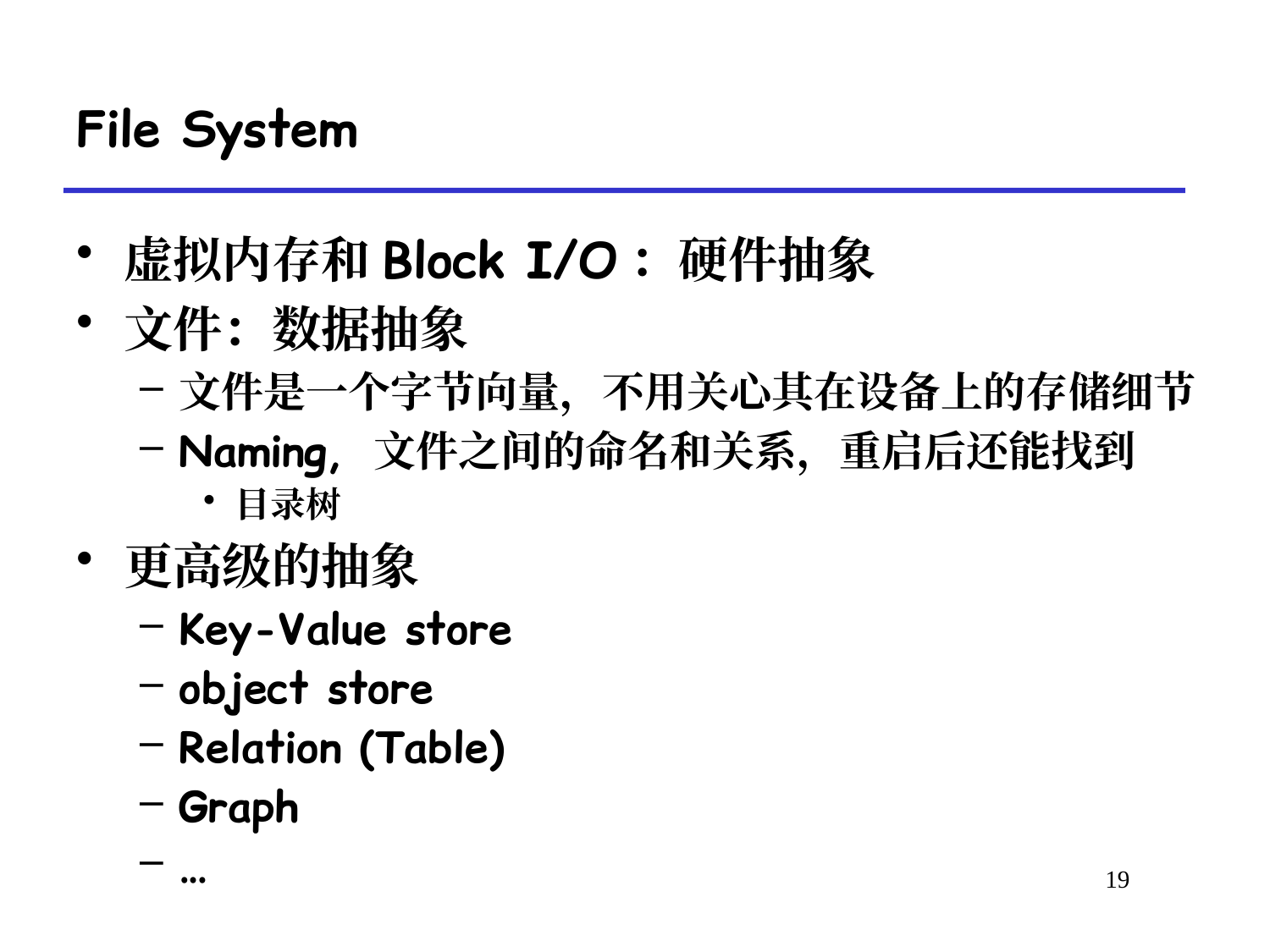

# File System
虚拟内存和Block I/O：硬件抽象
文件：数据抽象
文件是一个字节向量，不用关心其在设备上的存储细节
Naming, 文件之间的命名和关系，重启后还能找到
目录树
更高级的抽象
Key-Value store
object store
Relation (Table)
Graph
…
19